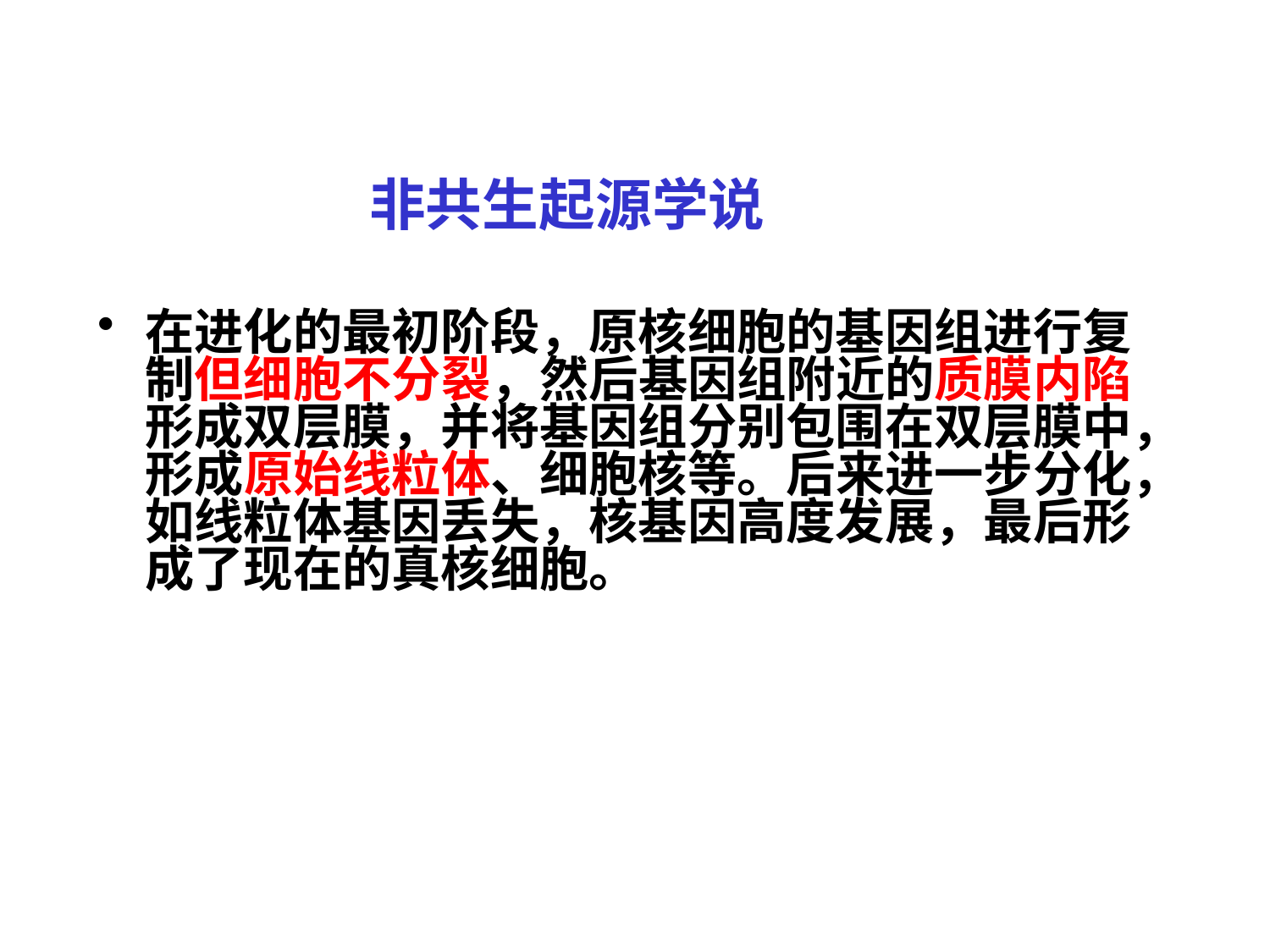

非共生起源学说

在进化的最初阶段，原核细胞的基因组进行复制但细胞不分裂，然后基因组附近的质膜内陷形成双层膜，并将基因组分别包围在双层膜中，形成原始线粒体、细胞核等。后来进一步分化，如线粒体基因丢失，核基因高度发展，最后形成了现在的真核细胞。